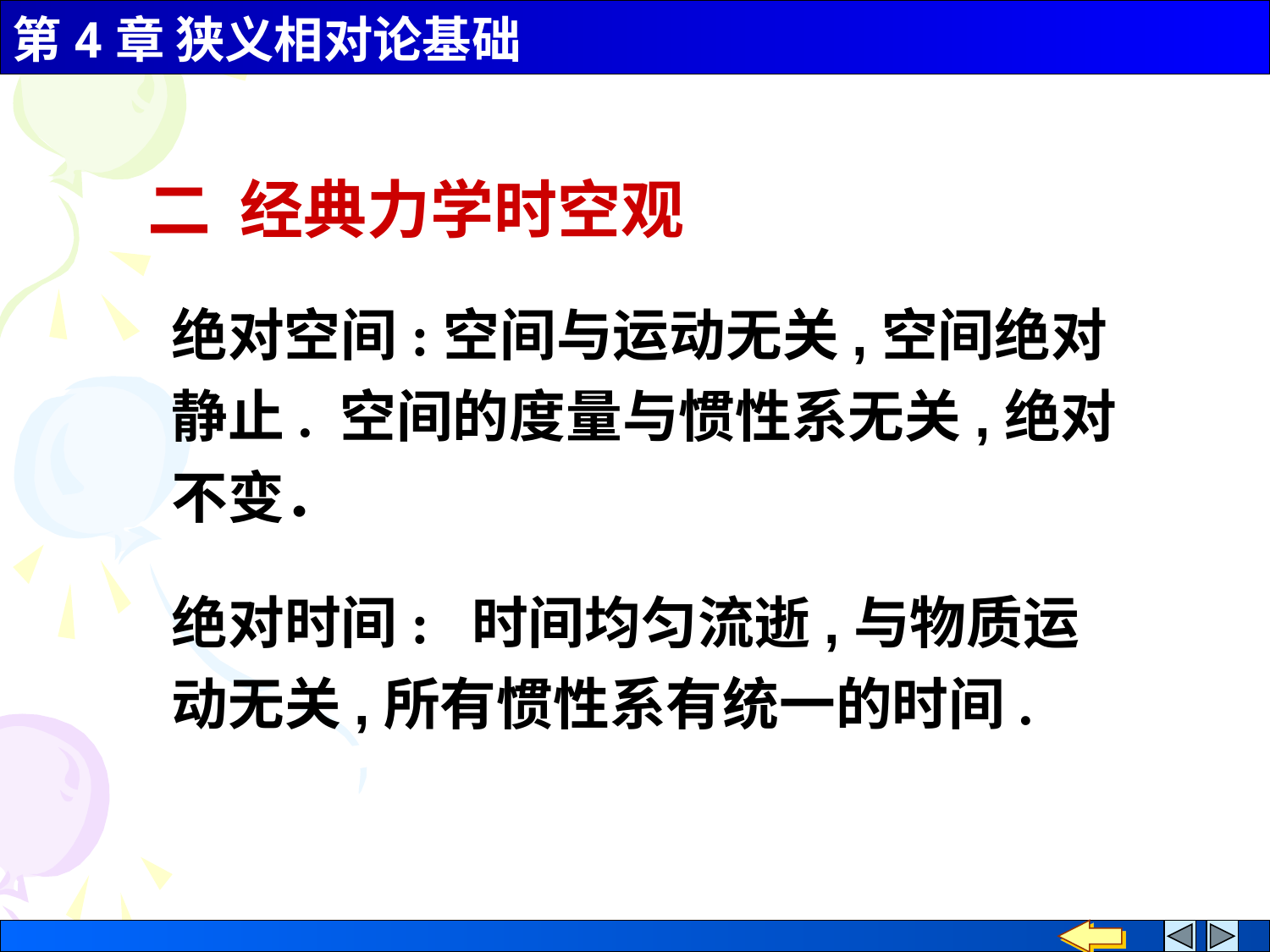

二  经典力学时空观
绝对空间:空间与运动无关,空间绝对静止. 空间的度量与惯性系无关,绝对不变．
绝对时间:  时间均匀流逝,与物质运动无关,所有惯性系有统一的时间.
8